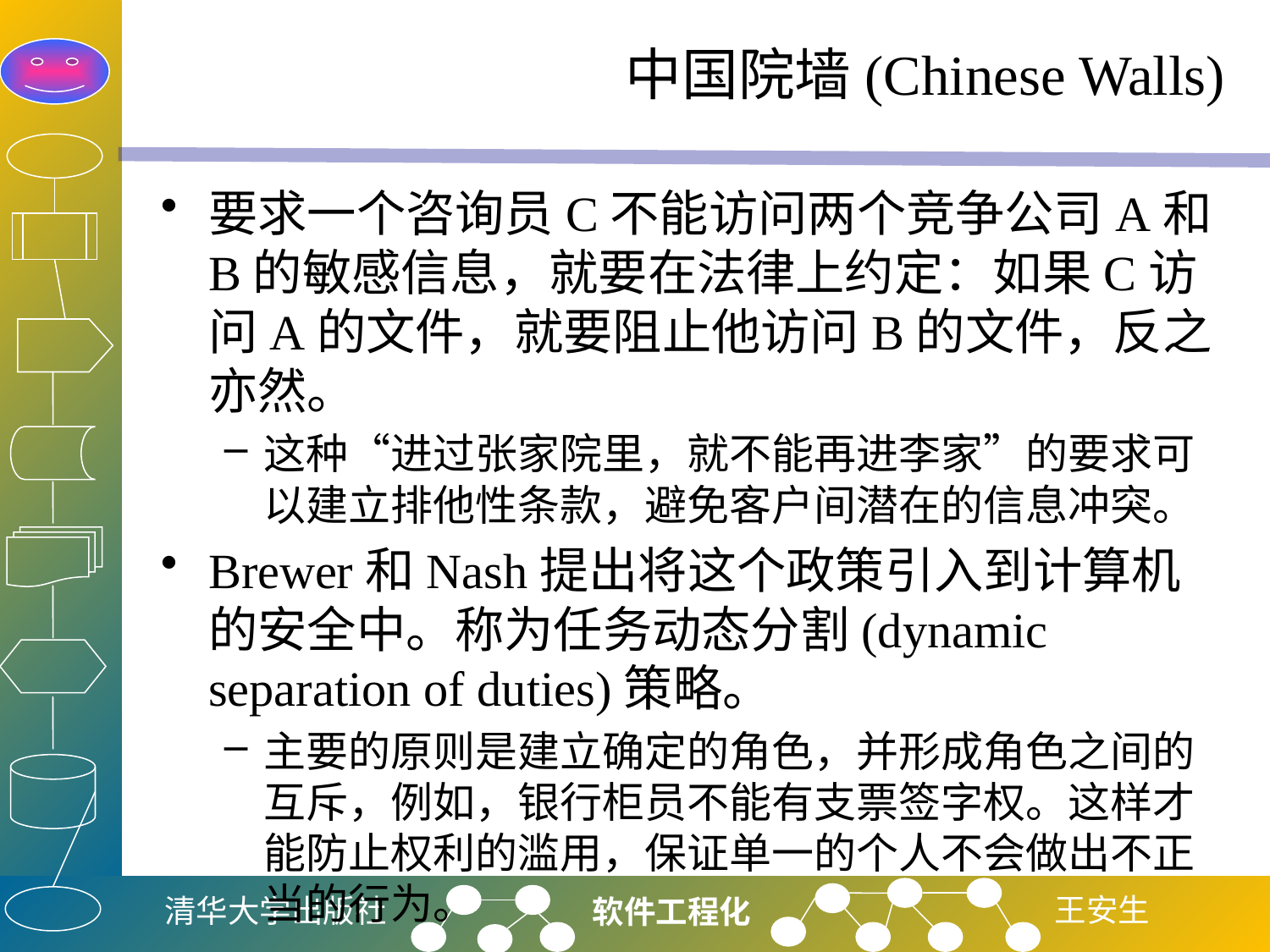

# 中国院墙(Chinese Walls)
要求一个咨询员C不能访问两个竞争公司A和B的敏感信息，就要在法律上约定：如果C访问A的文件，就要阻止他访问B的文件，反之亦然。
这种“进过张家院里，就不能再进李家”的要求可以建立排他性条款，避免客户间潜在的信息冲突。
Brewer和Nash提出将这个政策引入到计算机的安全中。称为任务动态分割(dynamic separation of duties)策略。
主要的原则是建立确定的角色，并形成角色之间的互斥，例如，银行柜员不能有支票签字权。这样才能防止权利的滥用，保证单一的个人不会做出不正当的行为。